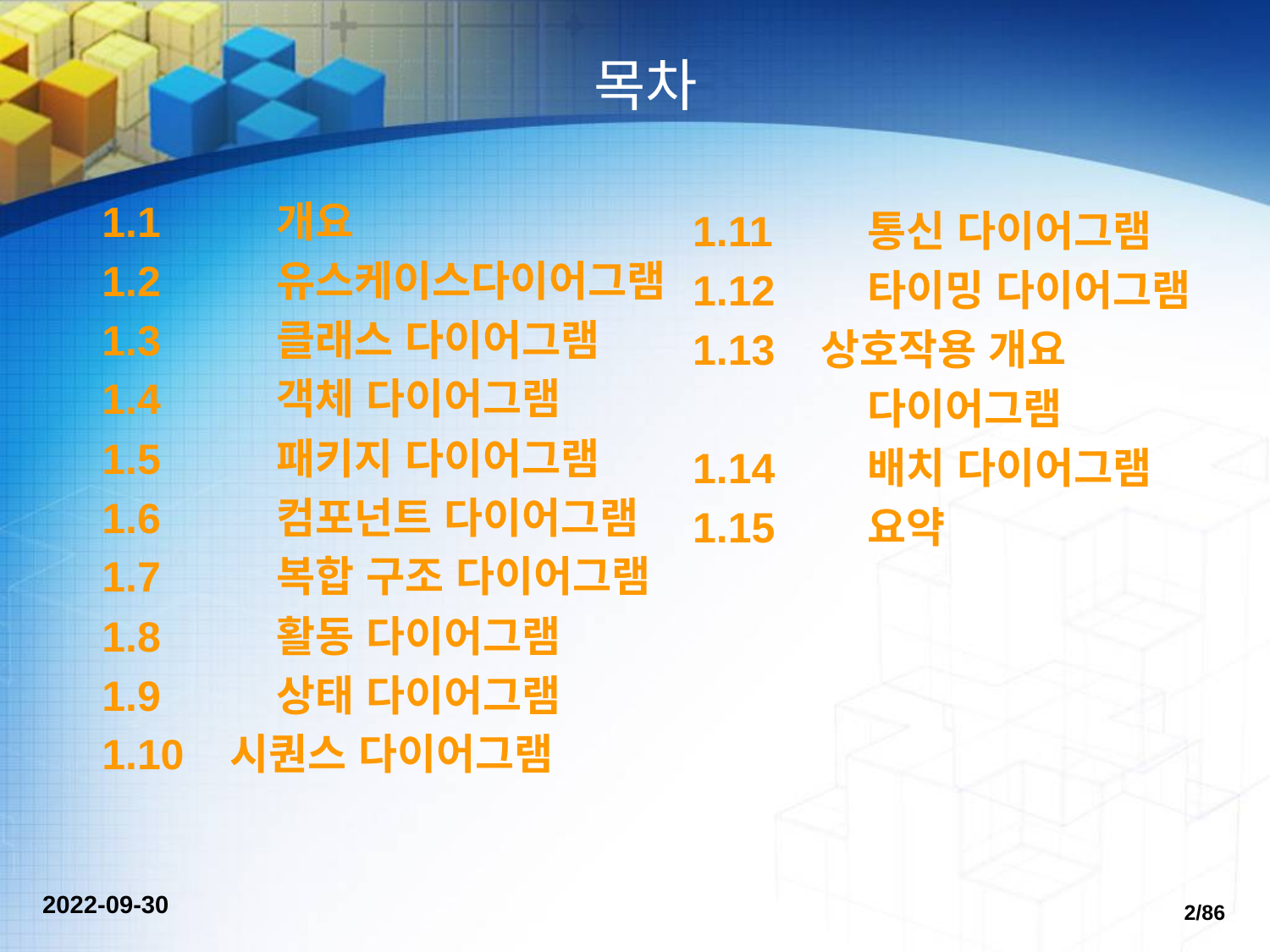

# 목차
1.1	개요
1.2	유스케이스다이어그램
1.3	클래스 다이어그램
1.4	객체 다이어그램
1.5	패키지 다이어그램
1.6	컴포넌트 다이어그램
1.7	복합 구조 다이어그램
1.8	활동 다이어그램
1.9	상태 다이어그램
1.10   시퀀스 다이어그램
1.11	통신 다이어그램
1.12	타이밍 다이어그램
1.13   상호작용 개요
		다이어그램
1.14	배치 다이어그램
1.15	요약
2022-09-30
2/86